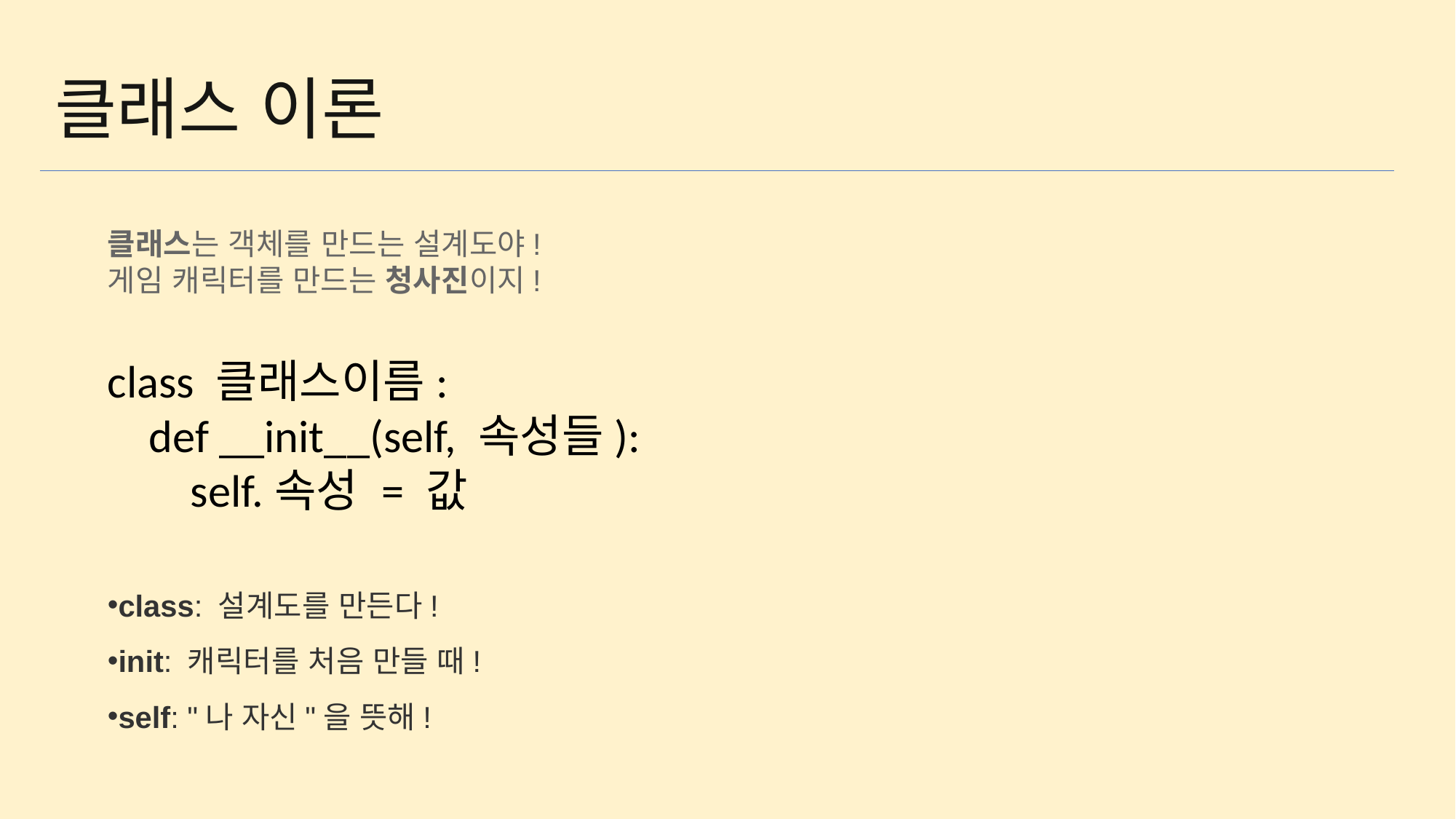

클래스 이론
클래스는 객체를 만드는 설계도야!
게임 캐릭터를 만드는 청사진이지!

class 클래스이름:
    def __init__(self, 속성들):
        self.속성 = 값

class: 설계도를 만든다!
init: 캐릭터를 처음 만들 때!
self: "나 자신"을 뜻해!